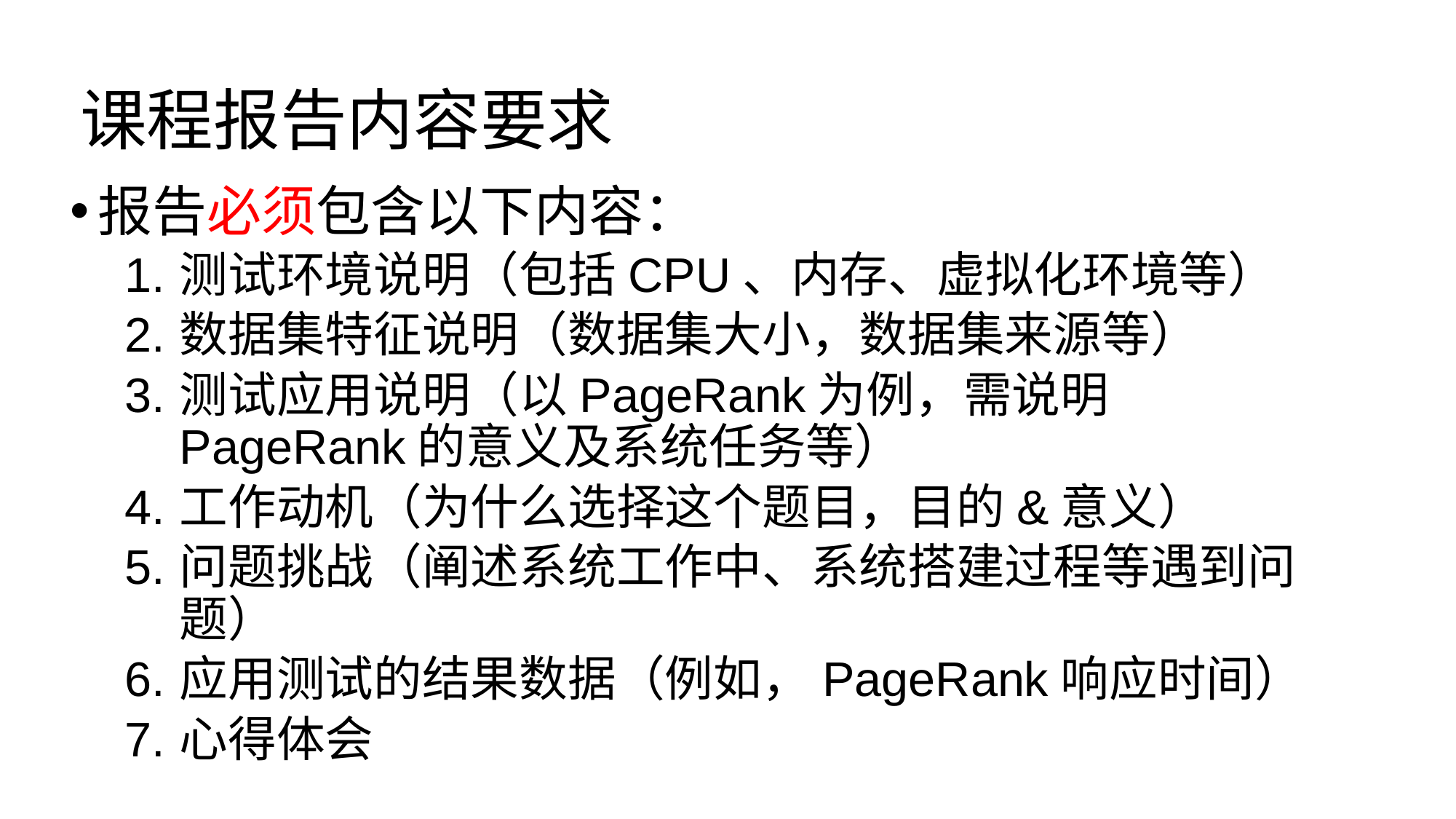

# 课程报告内容要求
报告必须包含以下内容：
测试环境说明（包括CPU、内存、虚拟化环境等）
数据集特征说明（数据集大小，数据集来源等）
测试应用说明（以PageRank为例，需说明PageRank的意义及系统任务等）
工作动机（为什么选择这个题目，目的&意义）
问题挑战（阐述系统工作中、系统搭建过程等遇到问题）
应用测试的结果数据（例如，PageRank响应时间）
心得体会